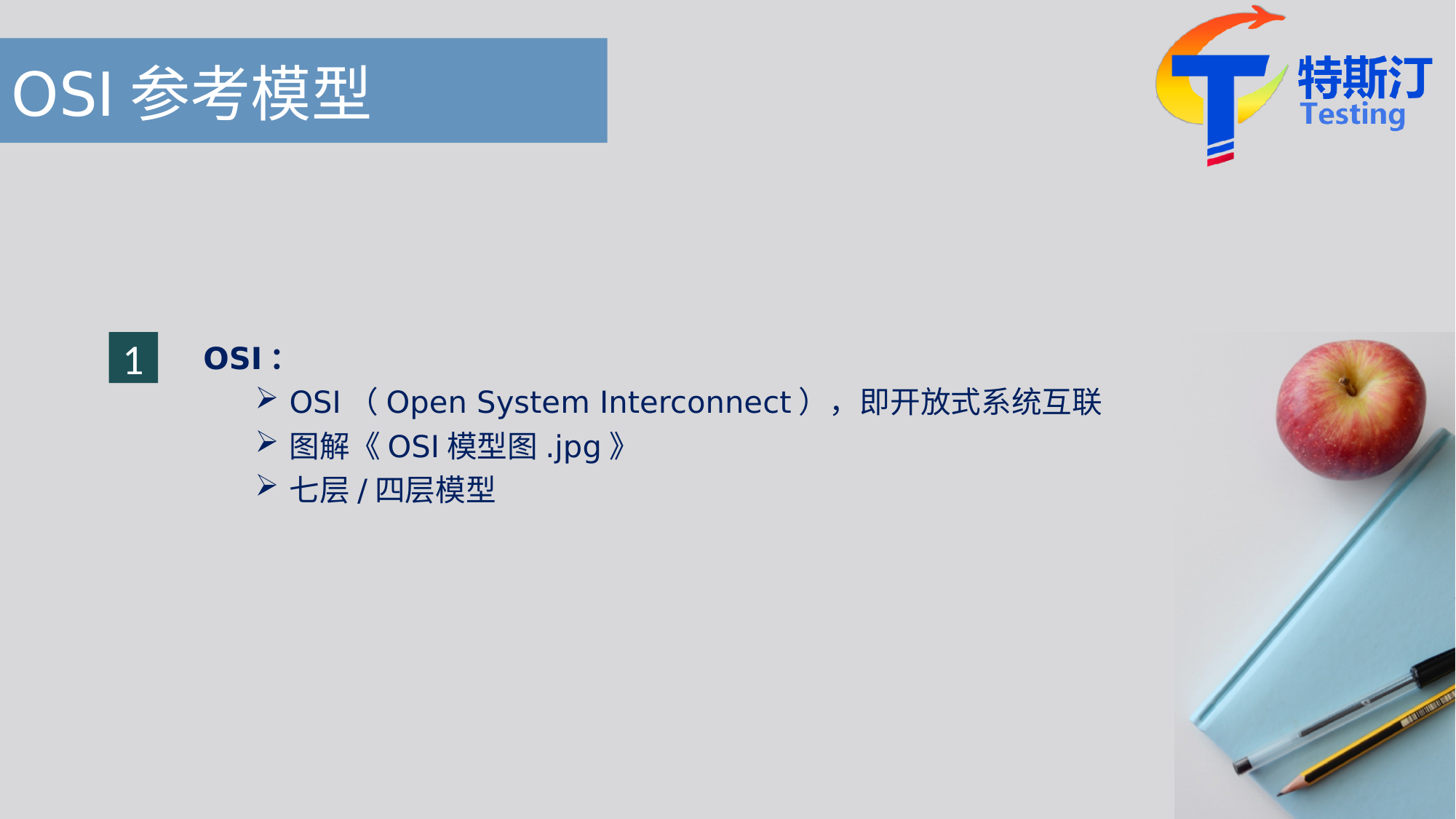

# OSI参考模型
OSI：
OSI（Open System Interconnect），即开放式系统互联
图解《OSI模型图.jpg》
七层/四层模型
1